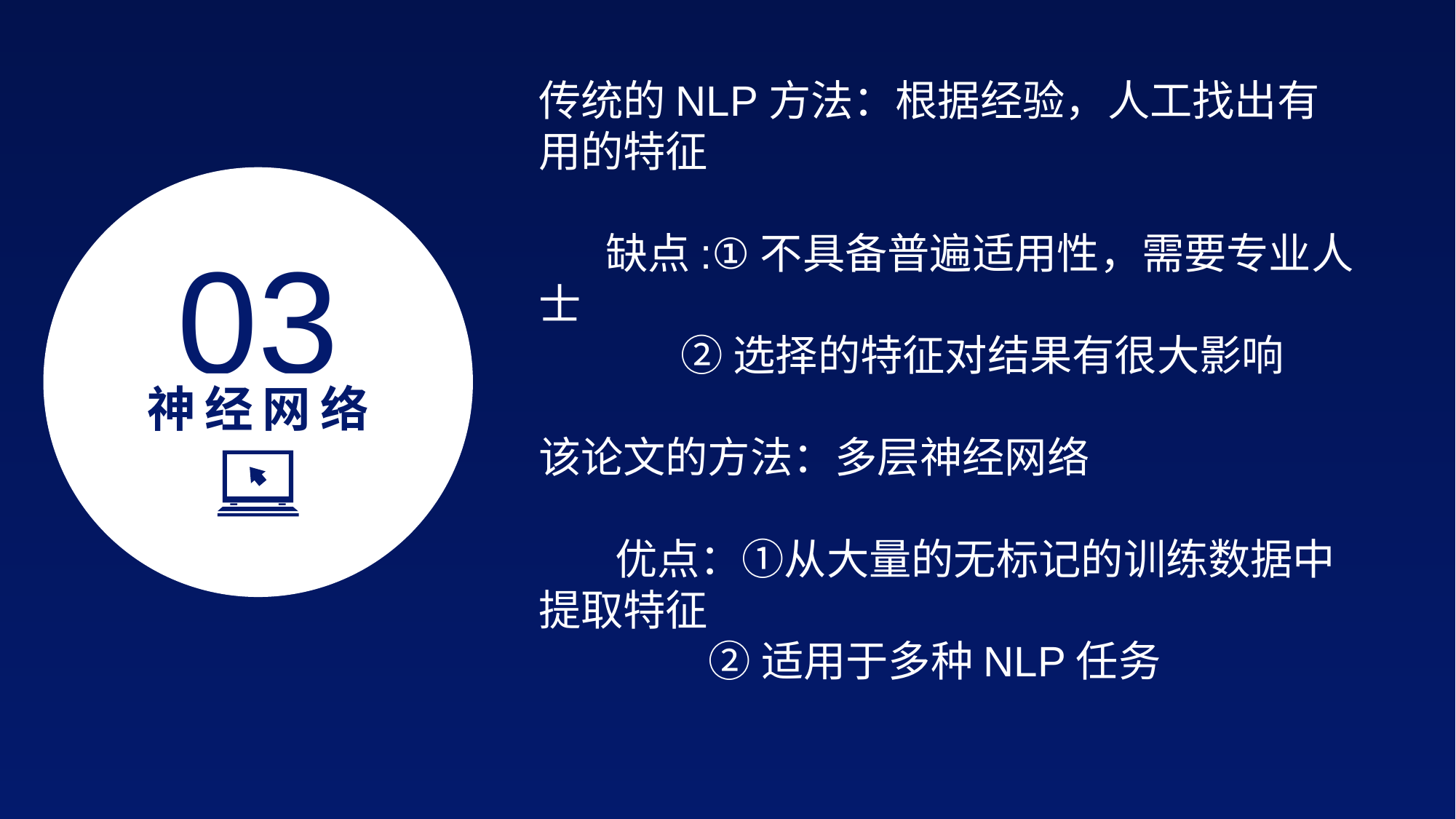

传统的NLP方法：根据经验，人工找出有用的特征

      缺点:①不具备普遍适用性，需要专业人士
                       ②选择的特征对结果有很大影响

该论文的方法：多层神经网络

       优点：①从大量的无标记的训练数据中提取特征
                  ②适用于多种NLP任务

03
神经网络